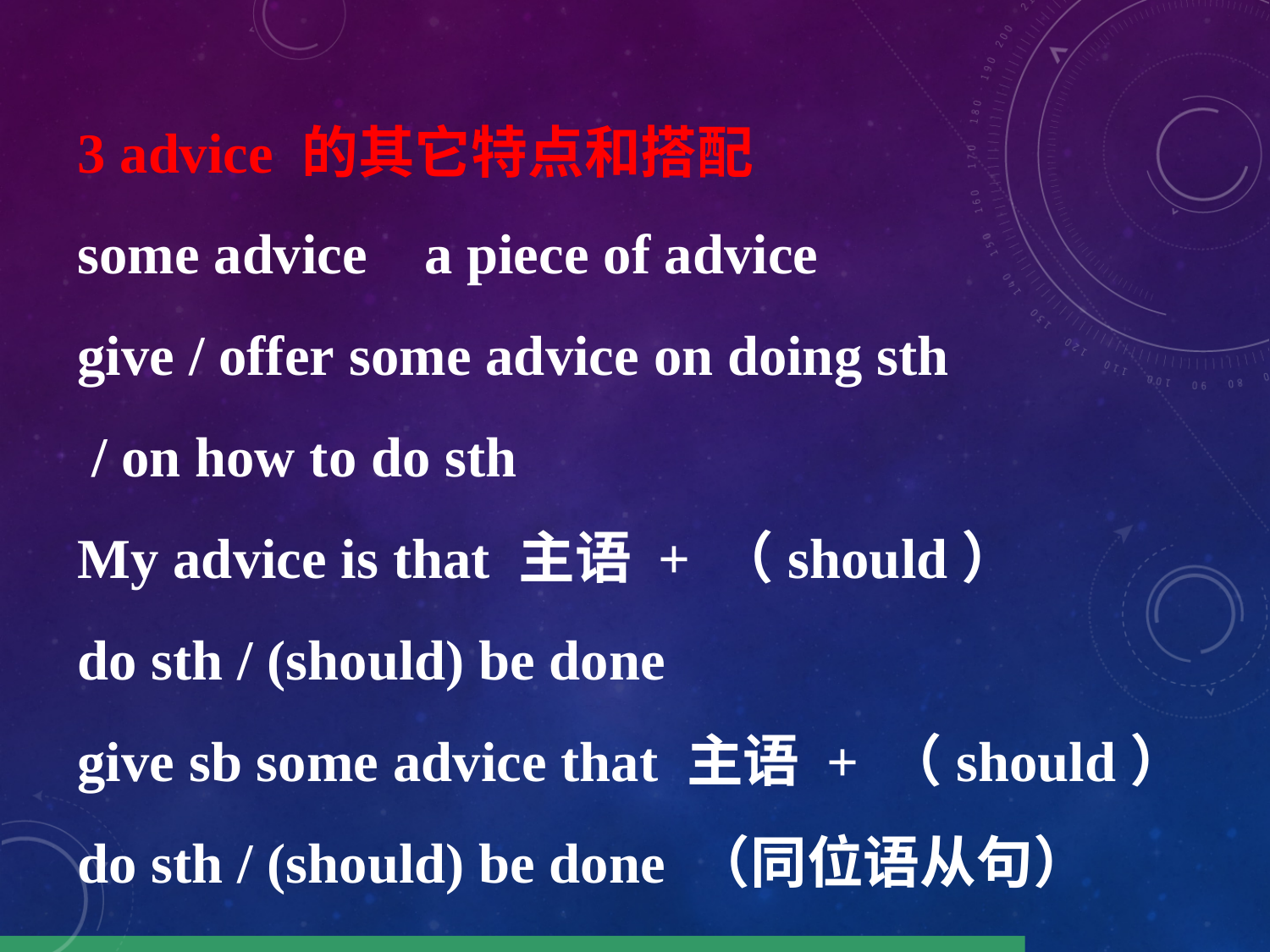

3 advice 的其它特点和搭配
some advice    a piece of advice
give / offer some advice on doing sth
 / on how to do sth
My advice is that 主语 + （should）  do sth / (should) be done
give sb some advice that 主语 + （should）do sth / (should) be done （同位语从句）